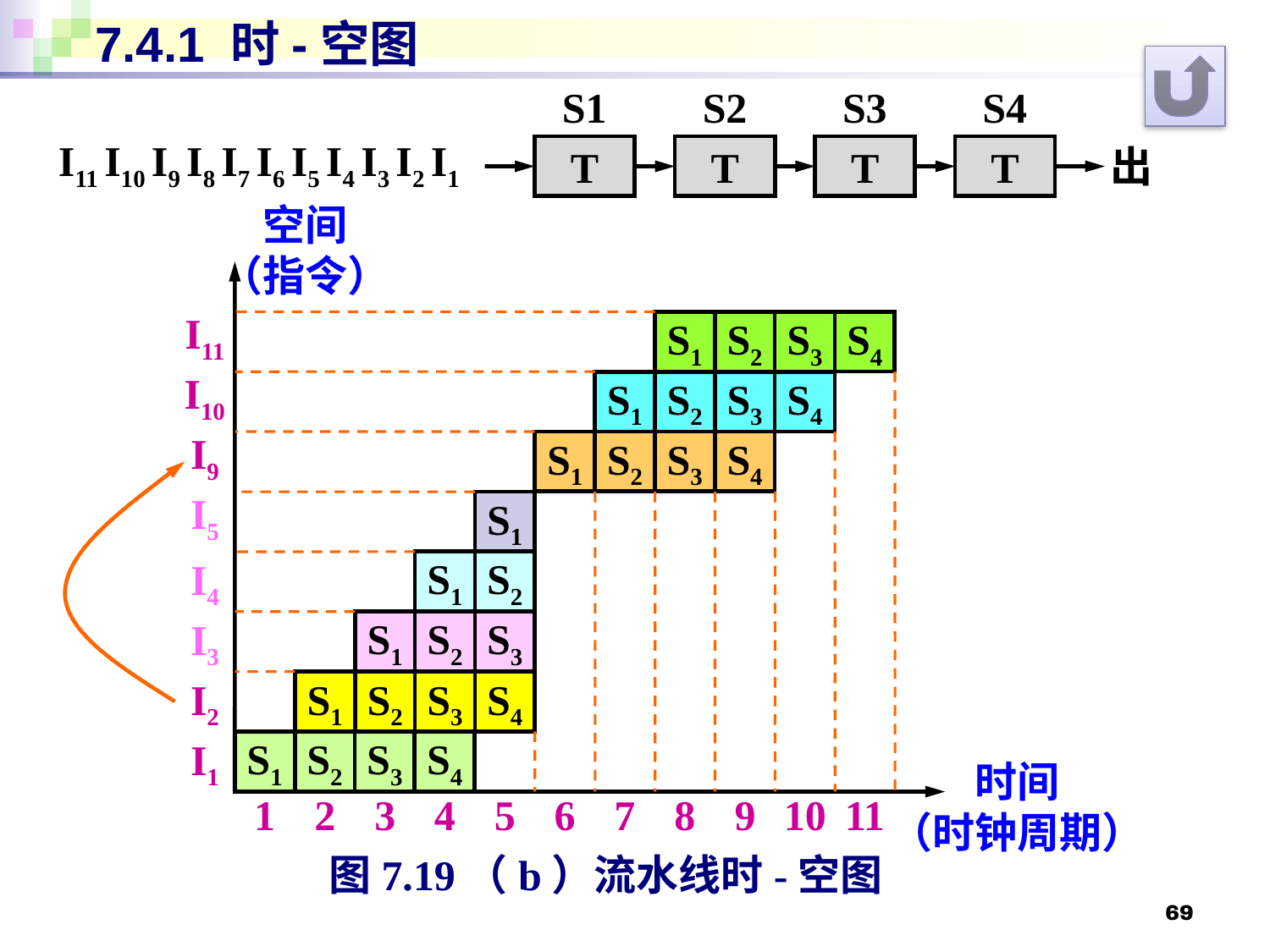

# 7.4.1 时-空图

S1
S2
S3
S4
I11 I10 I9 I8 I7 I6 I5 I4 I3 I2 I1
出
T
T
T
T

空间
（指令）

I11

S1
S2
S3
S4
I10

S1
S2
S3
S4

I9

S1
S2
S3
S4

I5
S1

S1
S2
I4

S1
S2
S3
I3

I2

S1
S2
S3
S4
S1
S2
S3
S4

I1
时间
（时钟周期）
1
2
3
4
5
6
7
8
9
10
11

图7.19（b）流水线时-空图
69